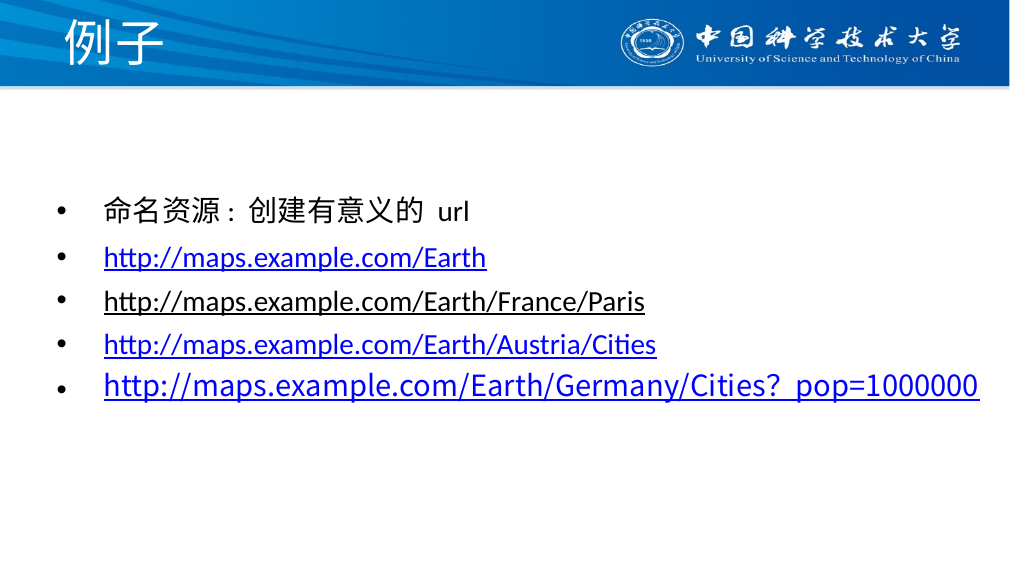

# 例子
命名资源: 创建有意义的 url
http://maps.example.com/Earth
http://maps.example.com/Earth/France/Paris
http://maps.example.com/Earth/Austria/Cities
http://maps.example.com/Earth/Germany/Cities？pop=1000000